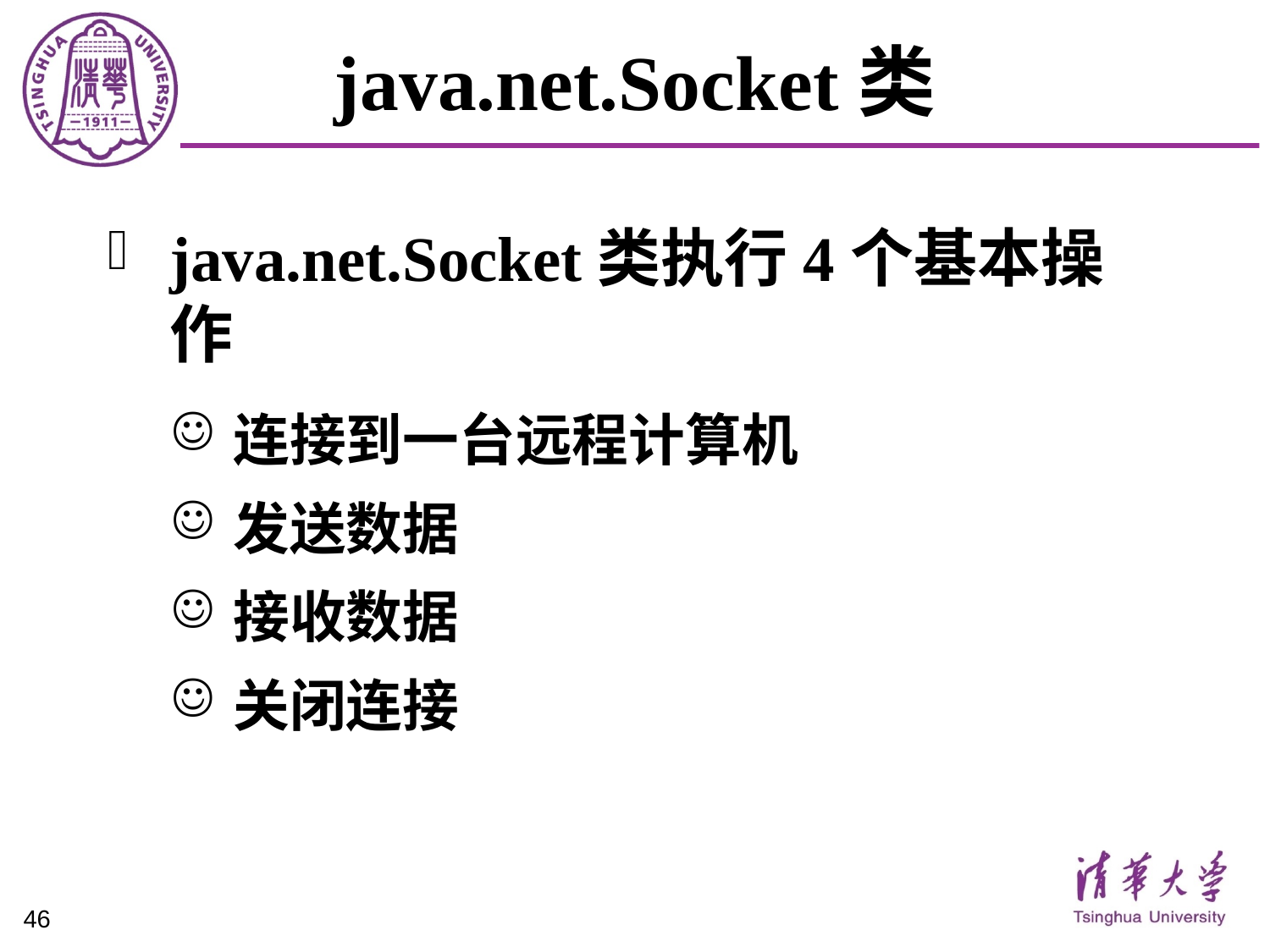

# java.net.Socket类
java.net.Socket类执行4个基本操作
连接到一台远程计算机
发送数据
接收数据
关闭连接
46